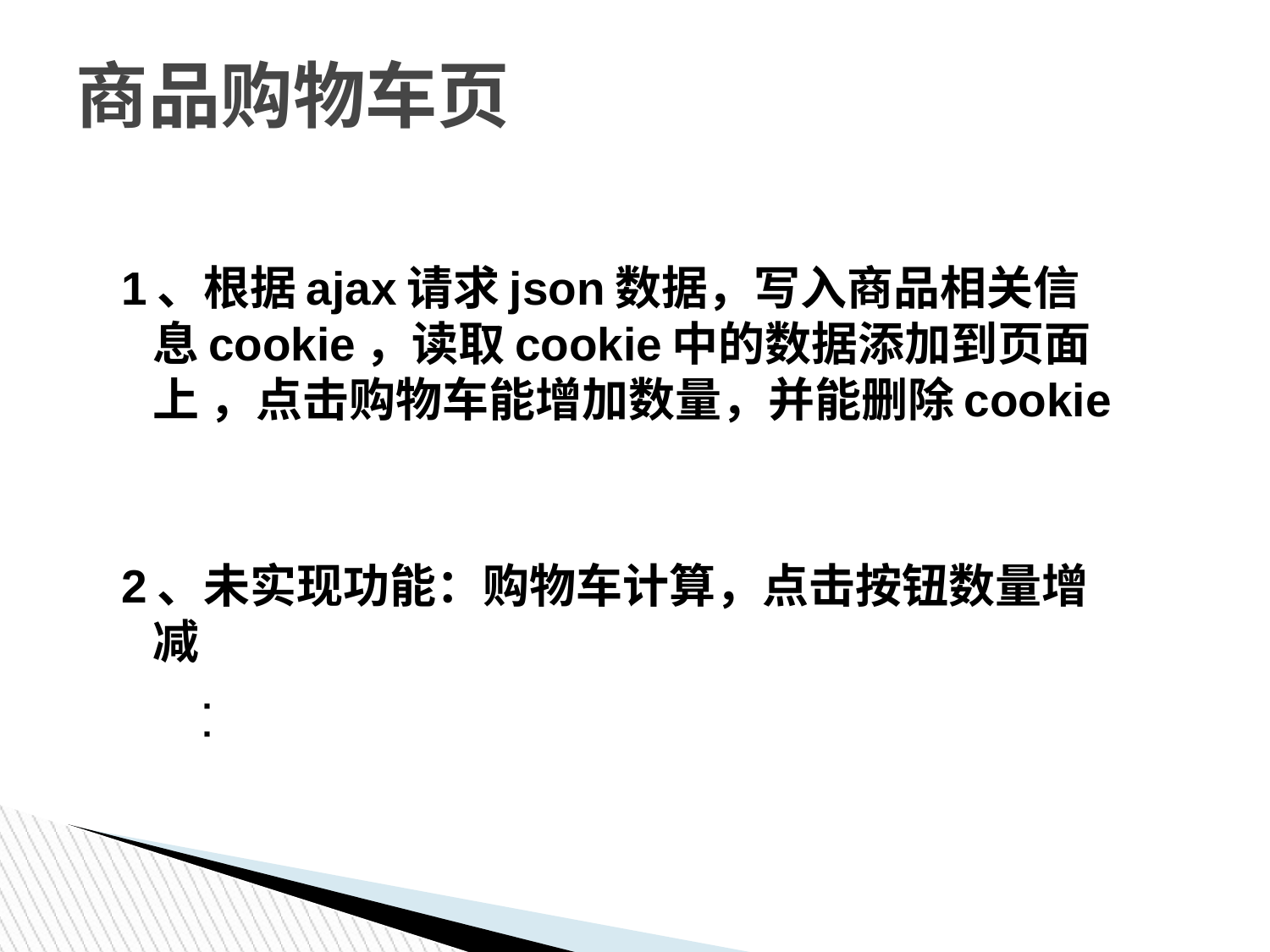

# 商品购物车页
1、根据ajax请求json数据，写入商品相关信息cookie，读取cookie中的数据添加到页面上 ，点击购物车能增加数量，并能删除cookie

2、未实现功能：购物车计算，点击按钮数量增减

[ Image information in product ]
 Image : www.openas.com
Note to customers : This image has been licensed to be used within this PowerPoint template only.
                                   You may not extract the image for any other use.